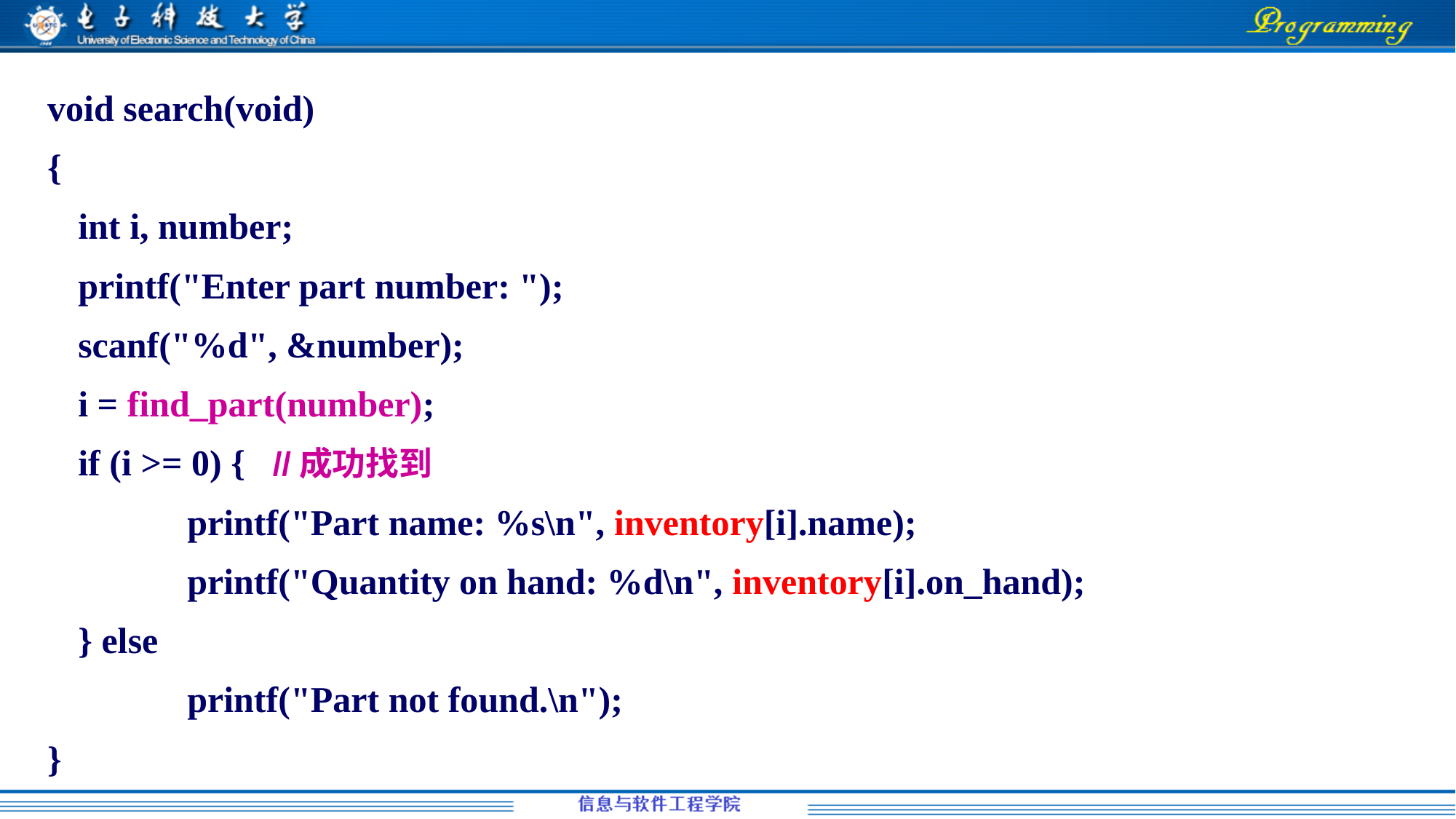

void search(void)
{
  	int i, number;
  	printf("Enter part number: ");
  	scanf("%d", &number);
  	i = find_part(number);
  	if (i >= 0) {   //成功找到
    	printf("Part name: %s\n", inventory[i].name);
    	printf("Quantity on hand: %d\n", inventory[i].on_hand);
  	} else
    	printf("Part not found.\n");
}